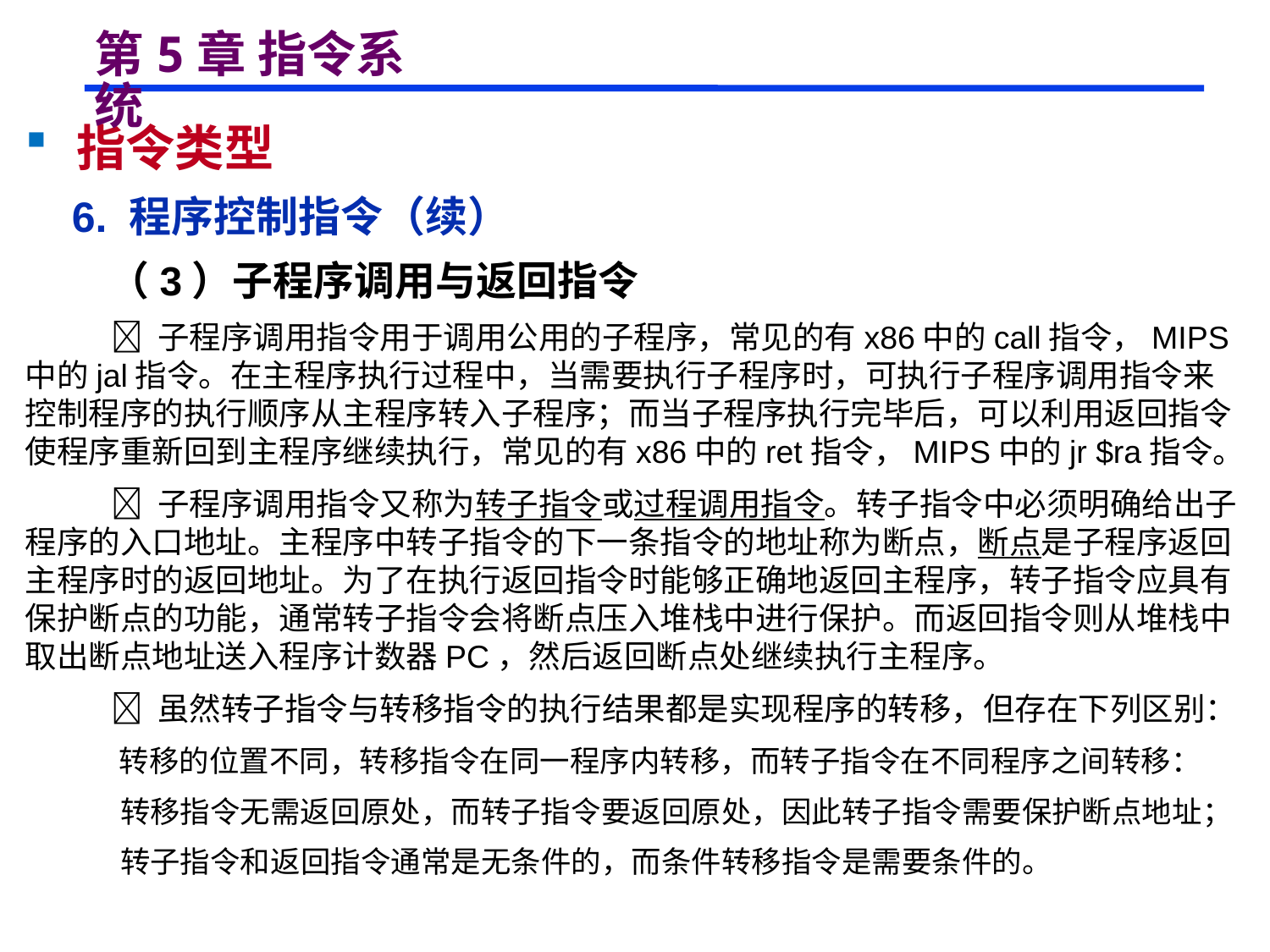

# 第5章 指令系统
 指令类型
    6. 程序控制指令（续）
        （3）子程序调用与返回指令
            • 子程序调用指令用于调用公用的子程序，常见的有x86中的call指令，MIPS中的jal指令。在主程序执行过程中，当需要执行子程序时，可执行子程序调用指令来控制程序的执行顺序从主程序转入子程序；而当子程序执行完毕后，可以利用返回指令使程序重新回到主程序继续执行，常见的有x86中的ret指令，MIPS中的jr $ra指令。
            • 子程序调用指令又称为转子指令或过程调用指令。转子指令中必须明确给出子程序的入口地址。主程序中转子指令的下一条指令的地址称为断点，断点是子程序返回主程序时的返回地址。为了在执行返回指令时能够正确地返回主程序，转子指令应具有保护断点的功能，通常转子指令会将断点压入堆栈中进行保护。而返回指令则从堆栈中取出断点地址送入程序计数器PC，然后返回断点处继续执行主程序。
            • 虽然转子指令与转移指令的执行结果都是实现程序的转移，但存在下列区别：
            转移的位置不同，转移指令在同一程序内转移，而转子指令在不同程序之间转移：
             转移指令无需返回原处，而转子指令要返回原处，因此转子指令需要保护断点地址；
             转子指令和返回指令通常是无条件的，而条件转移指令是需要条件的。